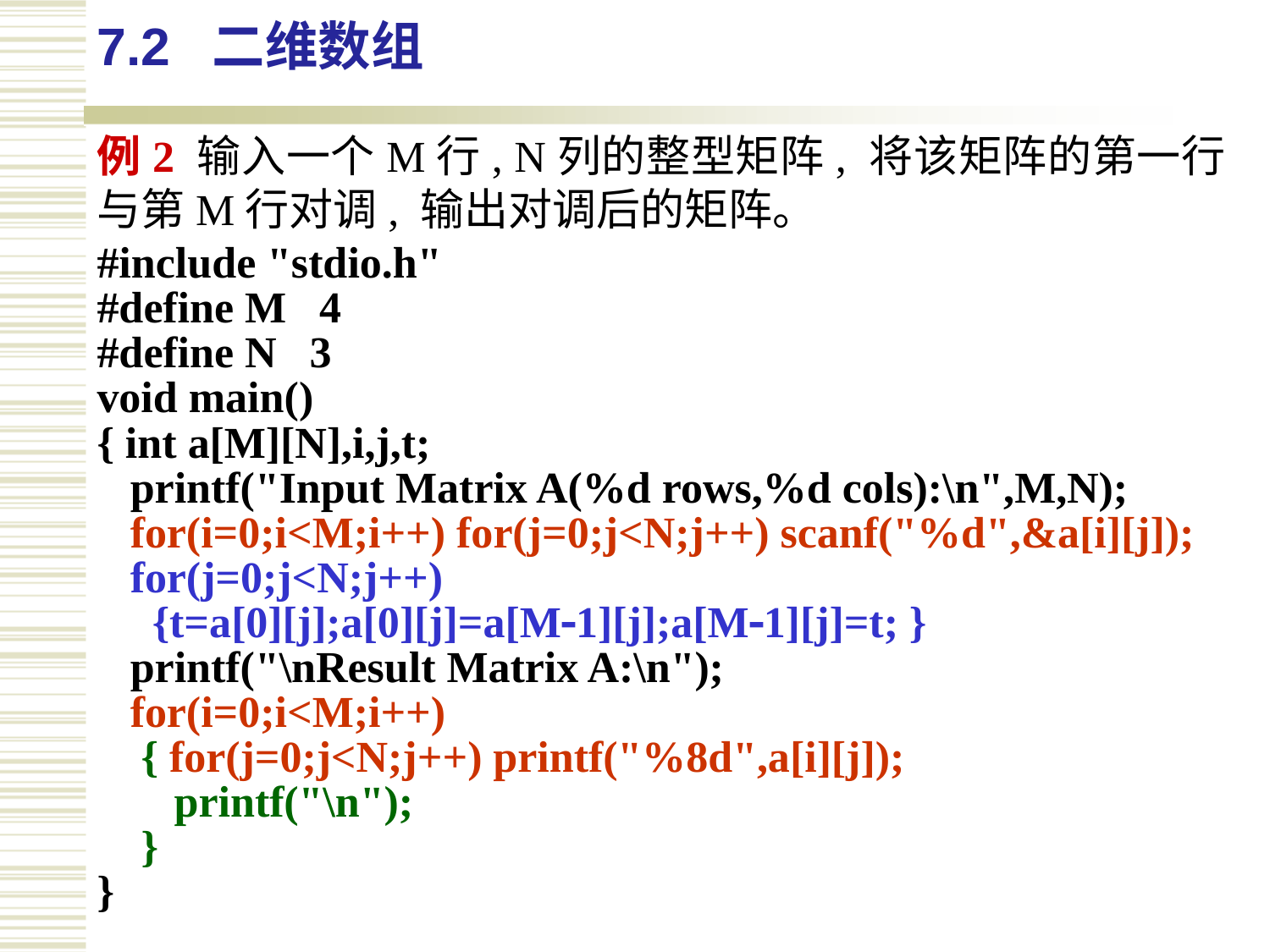

7.2  二维数组
例2 输入一个M行, N列的整型矩阵, 将该矩阵的第一行与第M行对调, 输出对调后的矩阵。
#include "stdio.h"
#define M   4
#define N   3
void main()
{ int a[M][N],i,j,t;
   printf("Input Matrix A(%d rows,%d cols):\n",M,N);
   for(i=0;i<M;i++) for(j=0;j<N;j++) scanf("%d",&a[i][j]);
   for(j=0;j<N;j++)
     {t=a[0][j];a[0][j]=a[M−1][j];a[M−1][j]=t; }
   printf("\nResult Matrix A:\n");
   for(i=0;i<M;i++)
    { for(j=0;j<N;j++) printf("%8d",a[i][j]);
       printf("\n");
    }
}